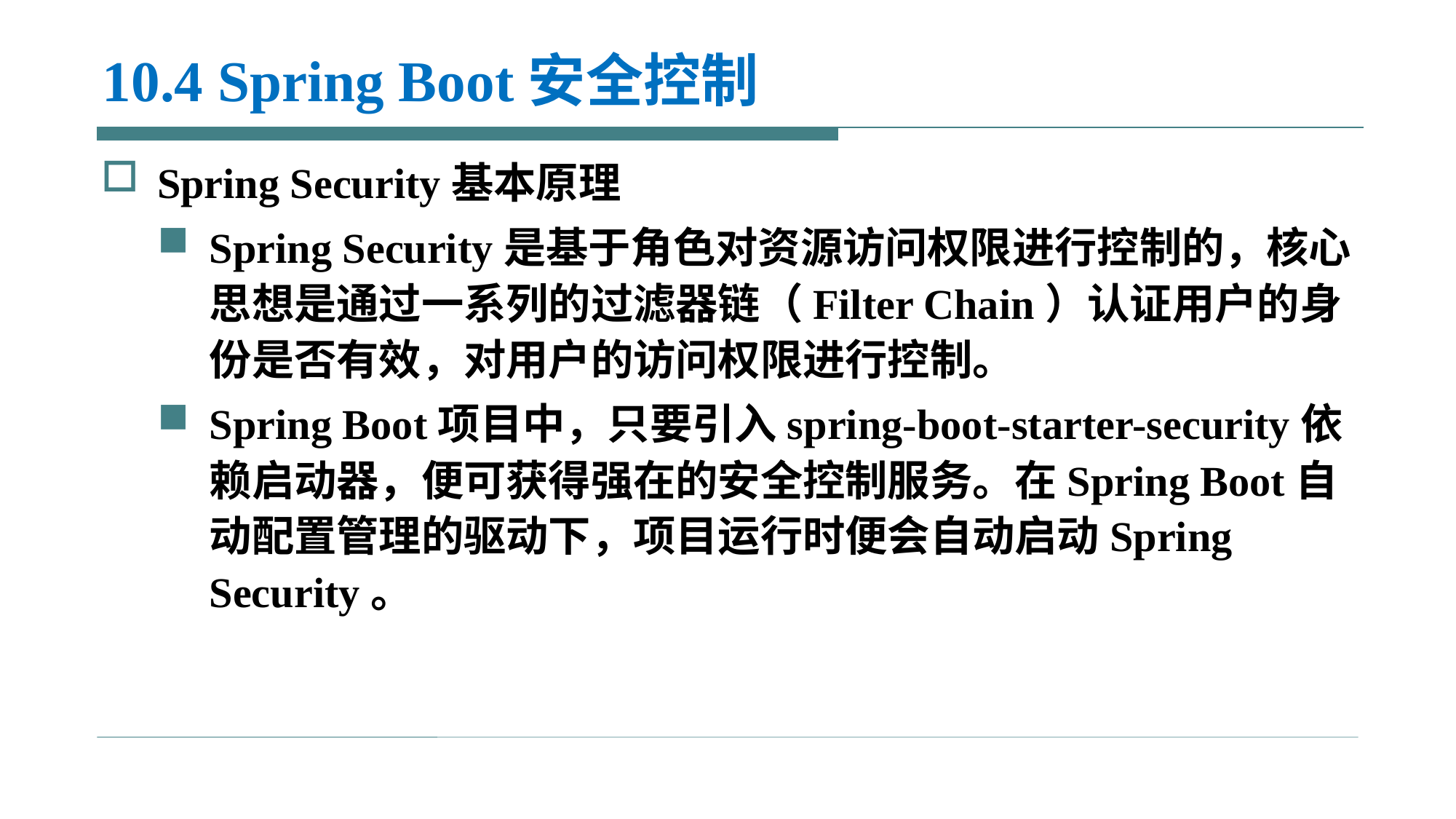

# 10.4 Spring Boot安全控制
Spring Security基本原理
Spring Security是基于角色对资源访问权限进行控制的，核心思想是通过一系列的过滤器链（Filter Chain）认证用户的身份是否有效，对用户的访问权限进行控制。
Spring Boot项目中，只要引入spring-boot-starter-security依赖启动器，便可获得强在的安全控制服务。在Spring Boot自动配置管理的驱动下，项目运行时便会自动启动Spring Security。
22